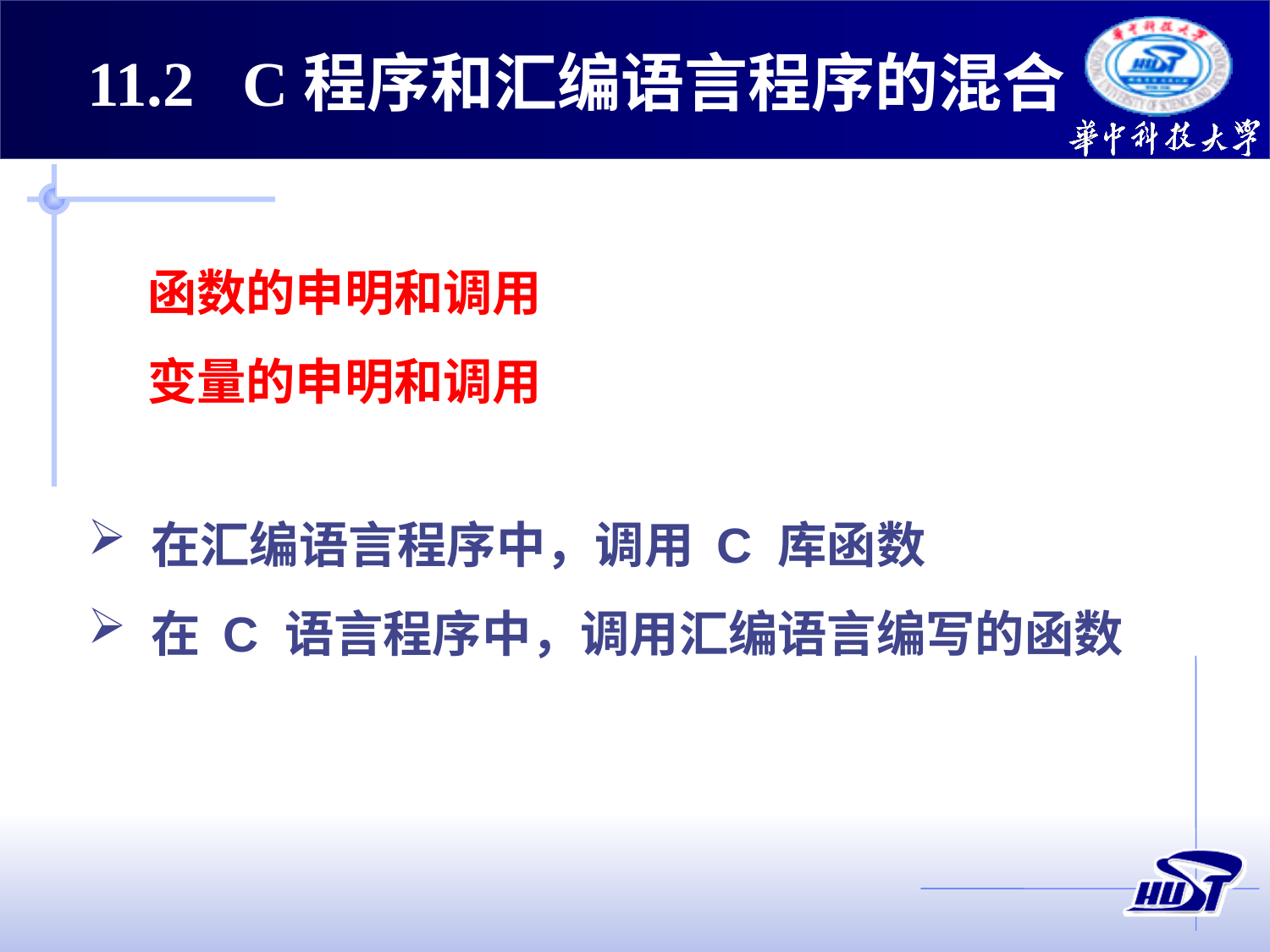

11.2   C程序和汇编语言程序的混合
函数的申明和调用
变量的申明和调用
在汇编语言程序中，调用 C 库函数
在 C 语言程序中，调用汇编语言编写的函数